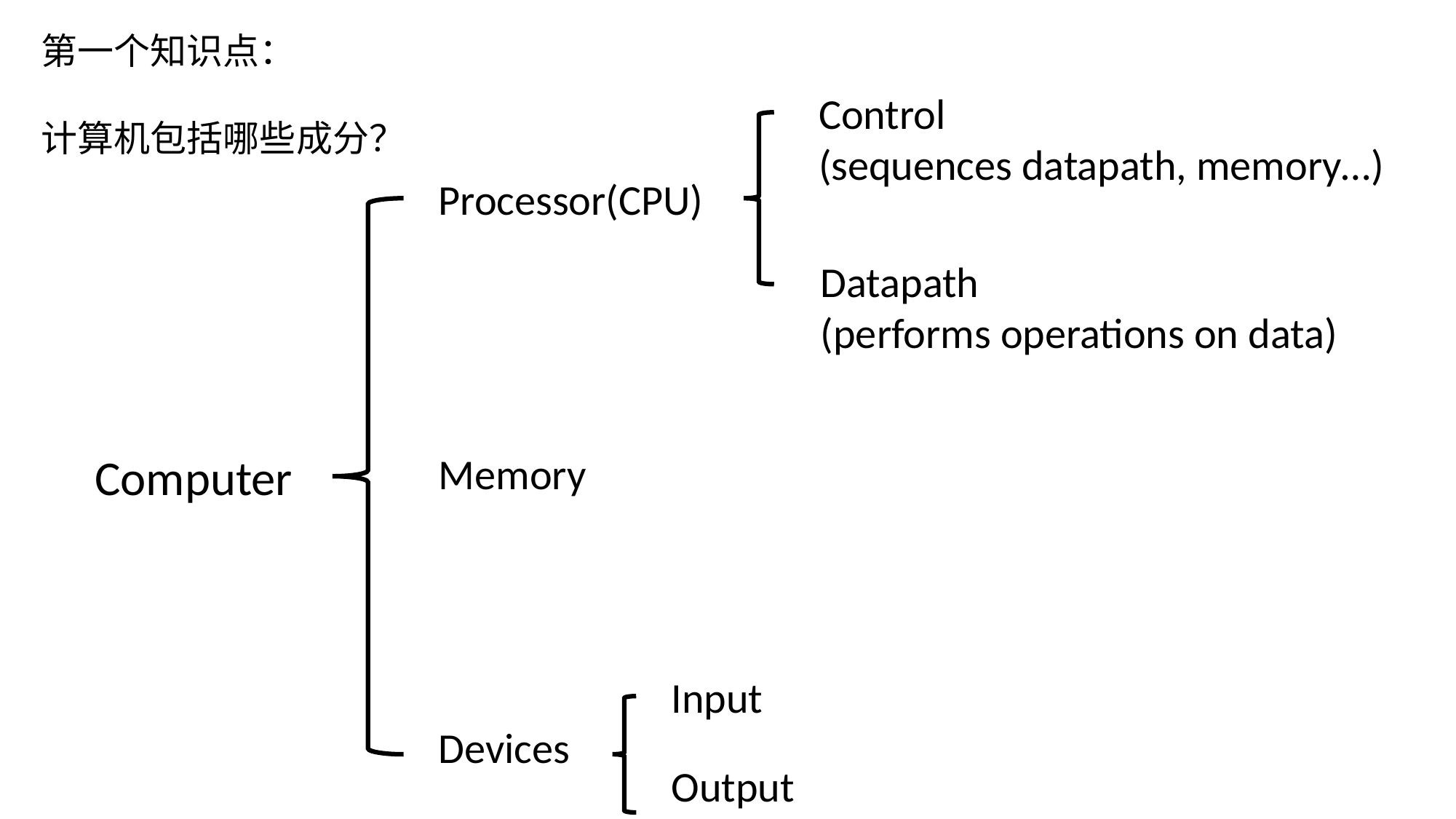

第一个知识点：

计算机包括哪些成分？
Control
(sequences datapath, memory…)

Processor(CPU)

Datapath
(performs operations on data)
Memory
Computer
Input

Devices
Output